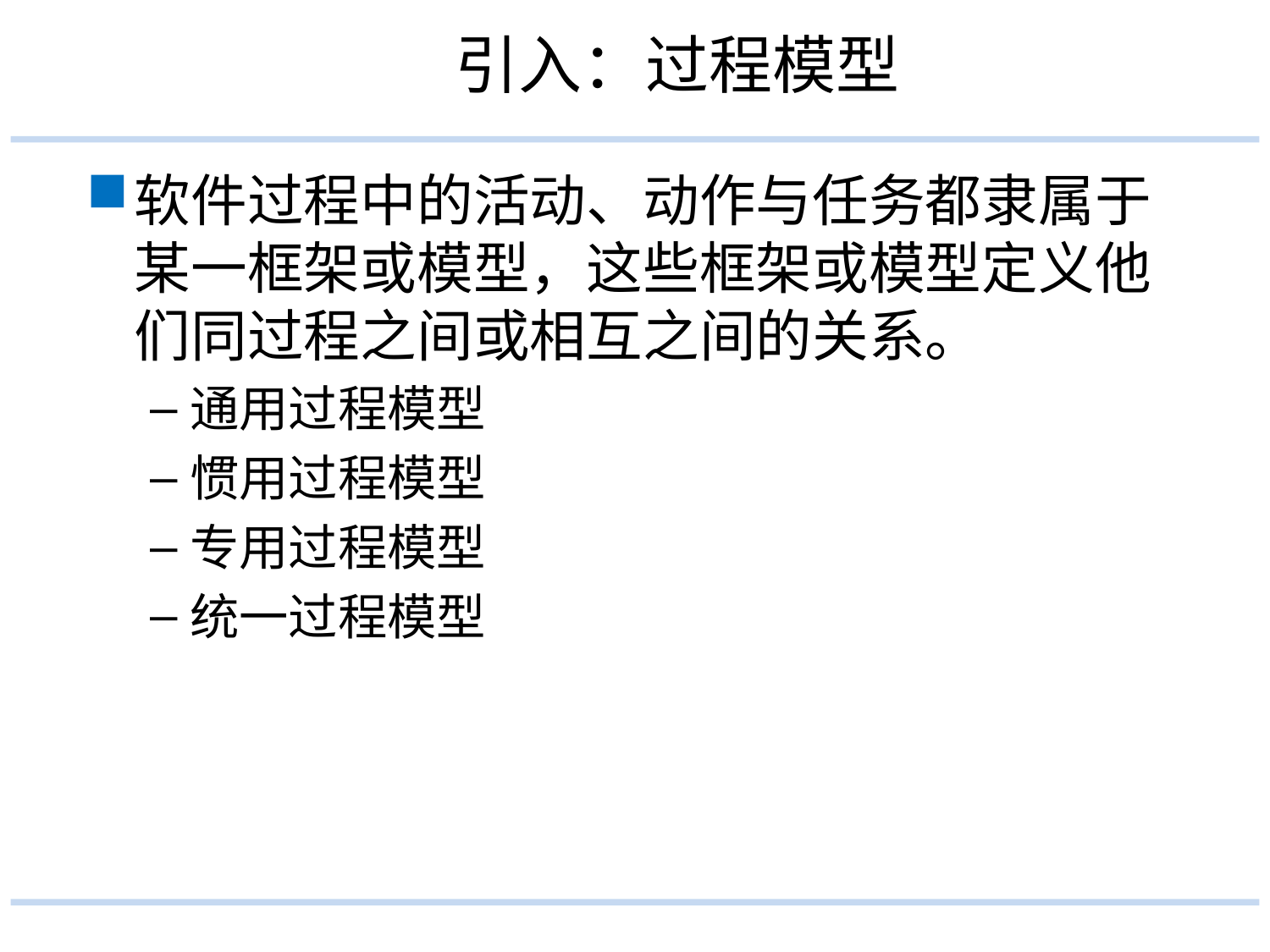

# 引入：过程模型
软件过程中的活动、动作与任务都隶属于某一框架或模型，这些框架或模型定义他们同过程之间或相互之间的关系。
通用过程模型
惯用过程模型
专用过程模型
统一过程模型
3